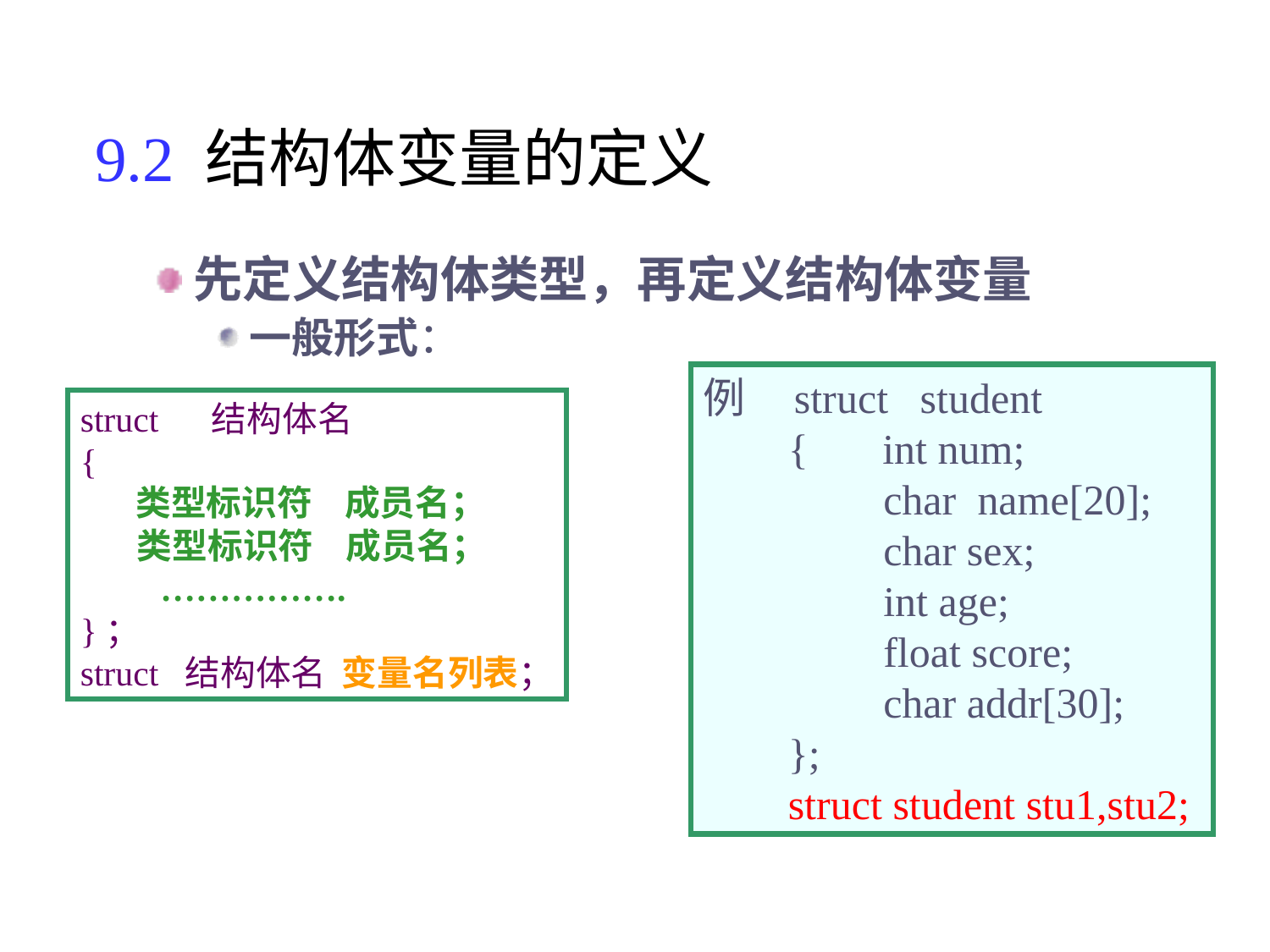

9.2 结构体变量的定义

先定义结构体类型，再定义结构体变量
一般形式：
例    struct   student
        {       int num;
                 char  name[20];
                 char sex;
                 int age;
                 float score;
                 char addr[30];
        };
        struct student stu1,stu2;
struct     结构体名
{
      类型标识符    成员名；
      类型标识符    成员名；
         …………….
}；
struct  结构体名  变量名列表；
4